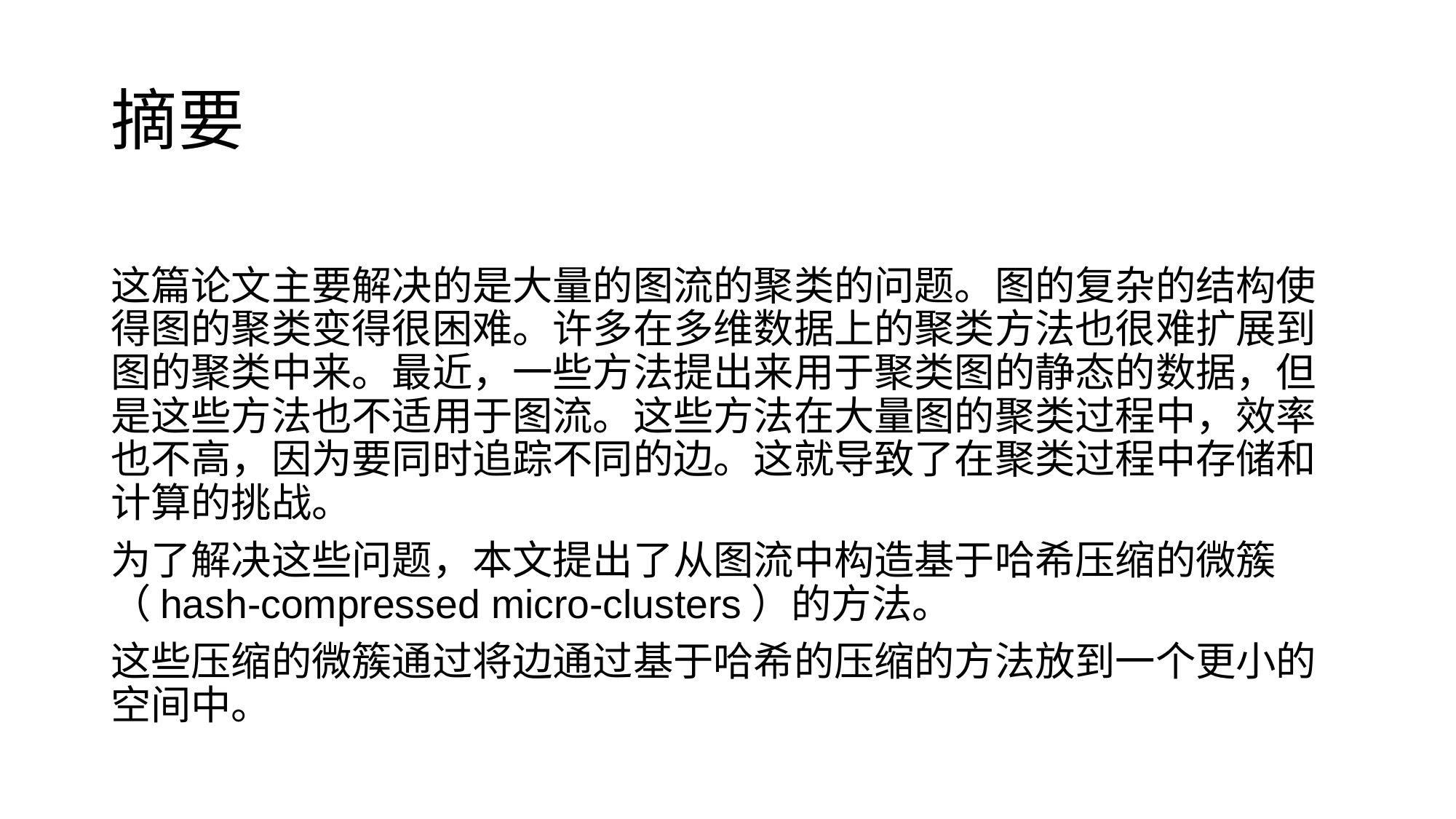

# 摘要

这篇论文主要解决的是大量的图流的聚类的问题。图的复杂的结构使得图的聚类变得很困难。许多在多维数据上的聚类方法也很难扩展到图的聚类中来。最近，一些方法提出来用于聚类图的静态的数据，但是这些方法也不适用于图流。这些方法在大量图的聚类过程中，效率也不高，因为要同时追踪不同的边。这就导致了在聚类过程中存储和计算的挑战。
为了解决这些问题，本文提出了从图流中构造基于哈希压缩的微簇（hash-compressed micro-clusters）的方法。
这些压缩的微簇通过将边通过基于哈希的压缩的方法放到一个更小的空间中。